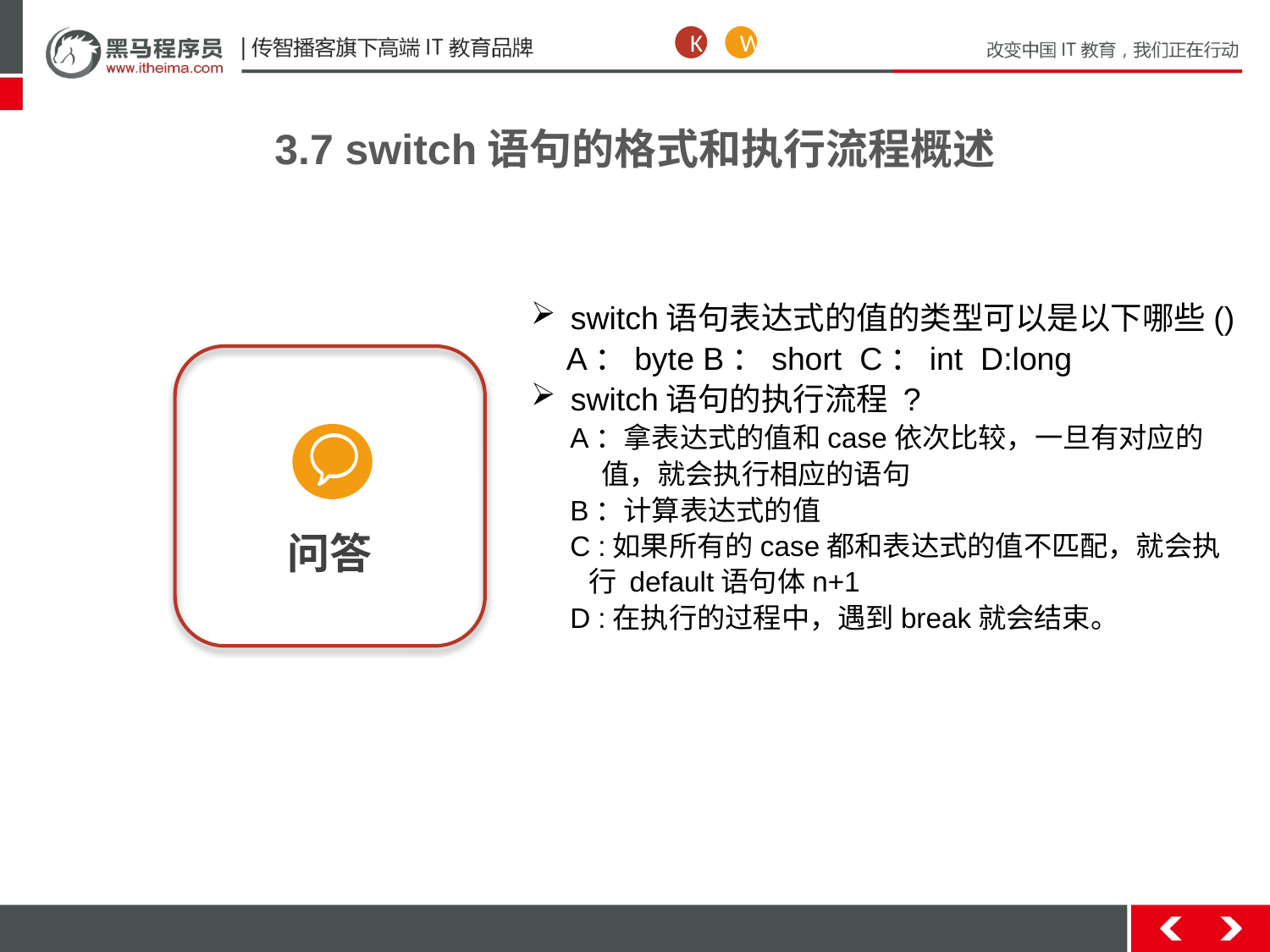

K
W
3.7 switch语句的格式和执行流程概述
switch语句表达式的值的类型可以是以下哪些()
    A：byte B：short  C：int  D:long
switch语句的执行流程 ?
     A：拿表达式的值和case依次比较，一旦有对应的
          值，就会执行相应的语句
     B：计算表达式的值
     C :如果所有的case都和表达式的值不匹配，就会执
        行 default语句体n+1
     D :在执行的过程中，遇到break就会结束。

问答